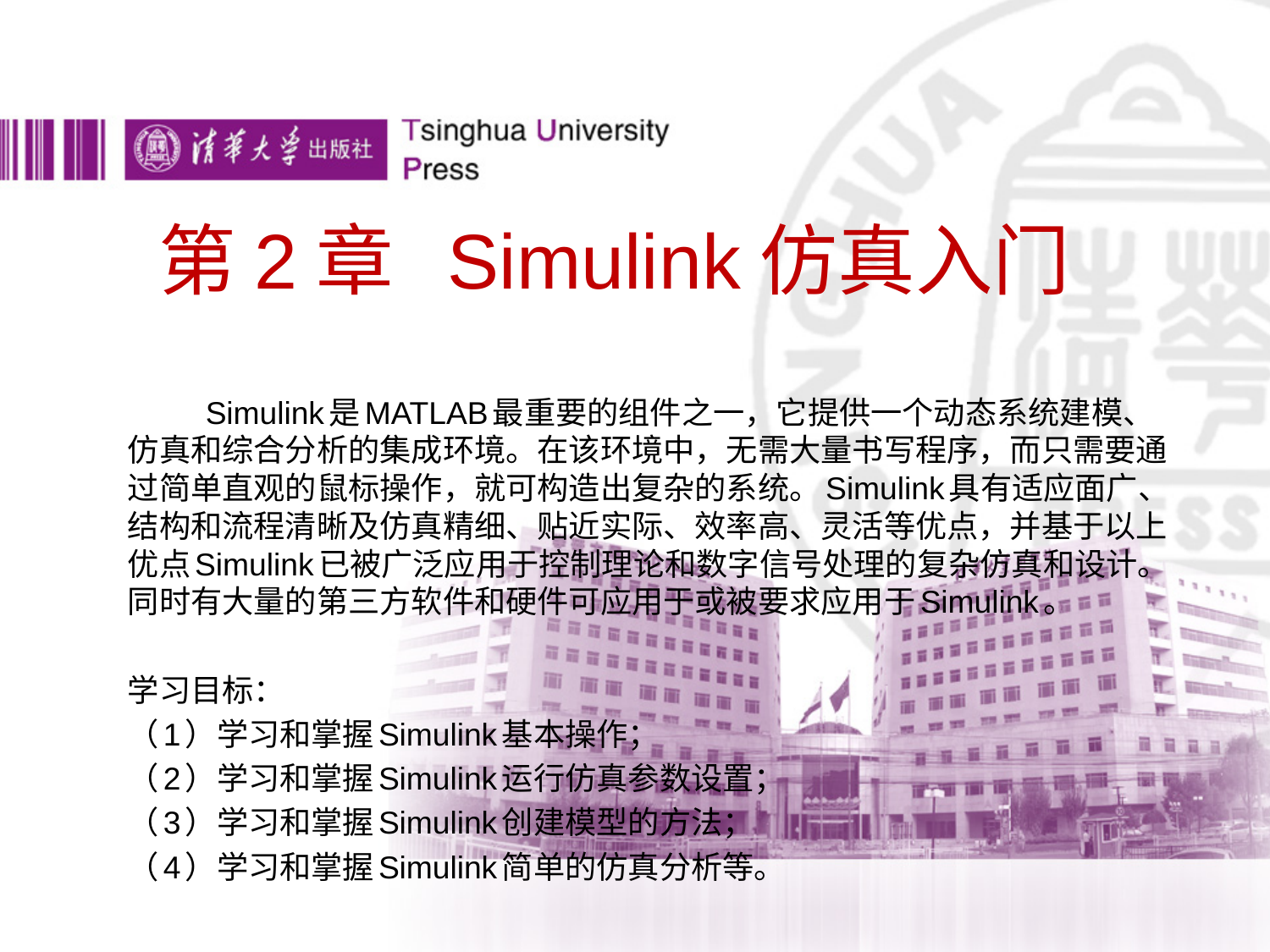

# 第2章  Simulink仿真入门
         Simulink是MATLAB最重要的组件之一，它提供一个动态系统建模、仿真和综合分析的集成环境。在该环境中，无需大量书写程序，而只需要通过简单直观的鼠标操作，就可构造出复杂的系统。Simulink具有适应面广、结构和流程清晰及仿真精细、贴近实际、效率高、灵活等优点，并基于以上优点Simulink已被广泛应用于控制理论和数字信号处理的复杂仿真和设计。同时有大量的第三方软件和硬件可应用于或被要求应用于Simulink。

学习目标：
（1）学习和掌握Simulink基本操作；
（2）学习和掌握Simulink运行仿真参数设置；
（3）学习和掌握Simulink创建模型的方法；
（4）学习和掌握Simulink简单的仿真分析等。